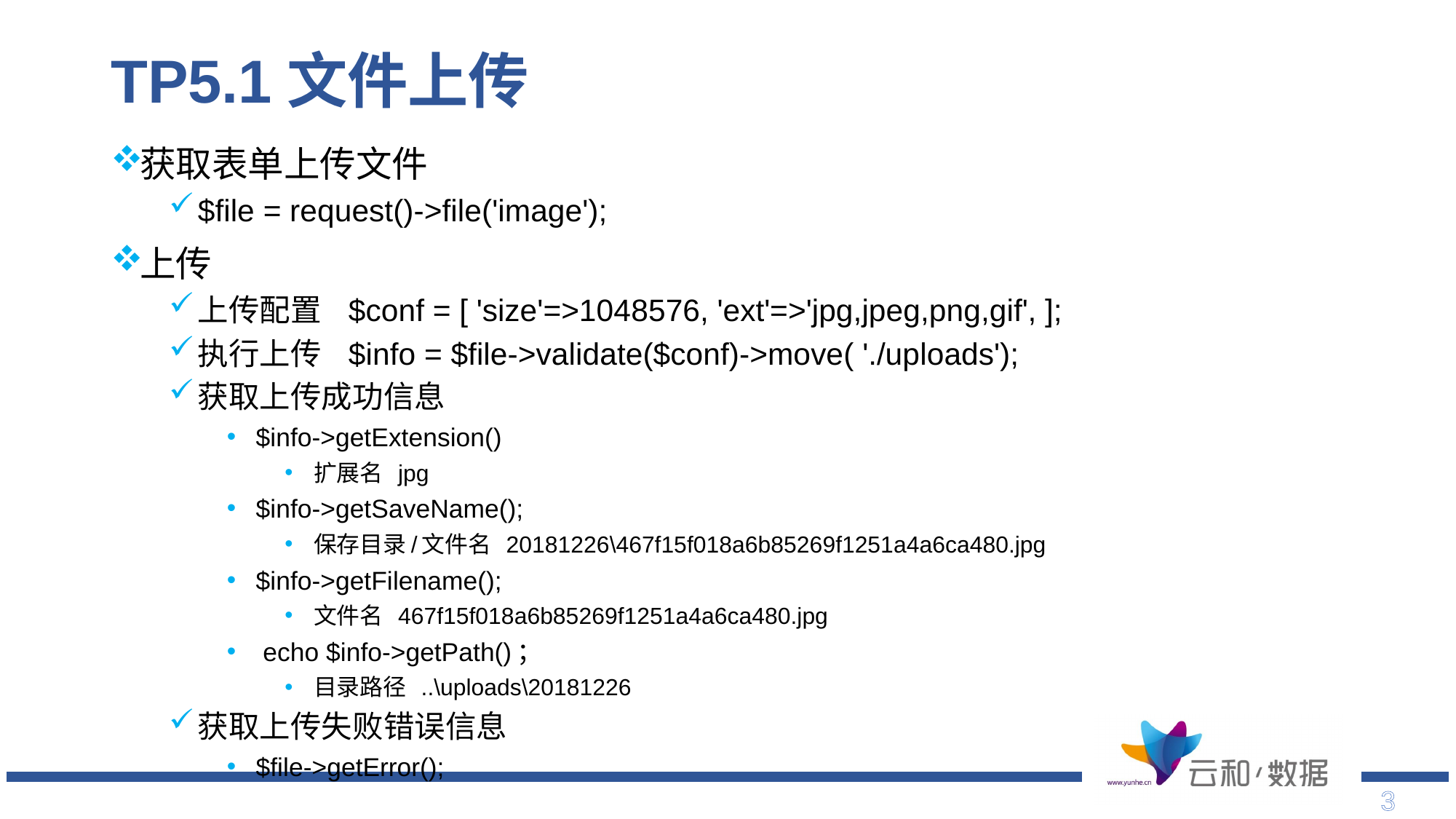

# TP5.1文件上传
获取表单上传文件
$file = request()->file('image');
上传
上传配置   $conf = [ 'size'=>1048576, 'ext'=>'jpg,jpeg,png,gif', ];
执行上传   $info = $file->validate($conf)->move( './uploads');
获取上传成功信息
$info->getExtension()
扩展名  jpg
$info->getSaveName();
保存目录/文件名  20181226\467f15f018a6b85269f1251a4a6ca480.jpg
$info->getFilename();
文件名  467f15f018a6b85269f1251a4a6ca480.jpg
 echo $info->getPath()；
目录路径  ..\uploads\20181226
获取上传失败错误信息
$file->getError();